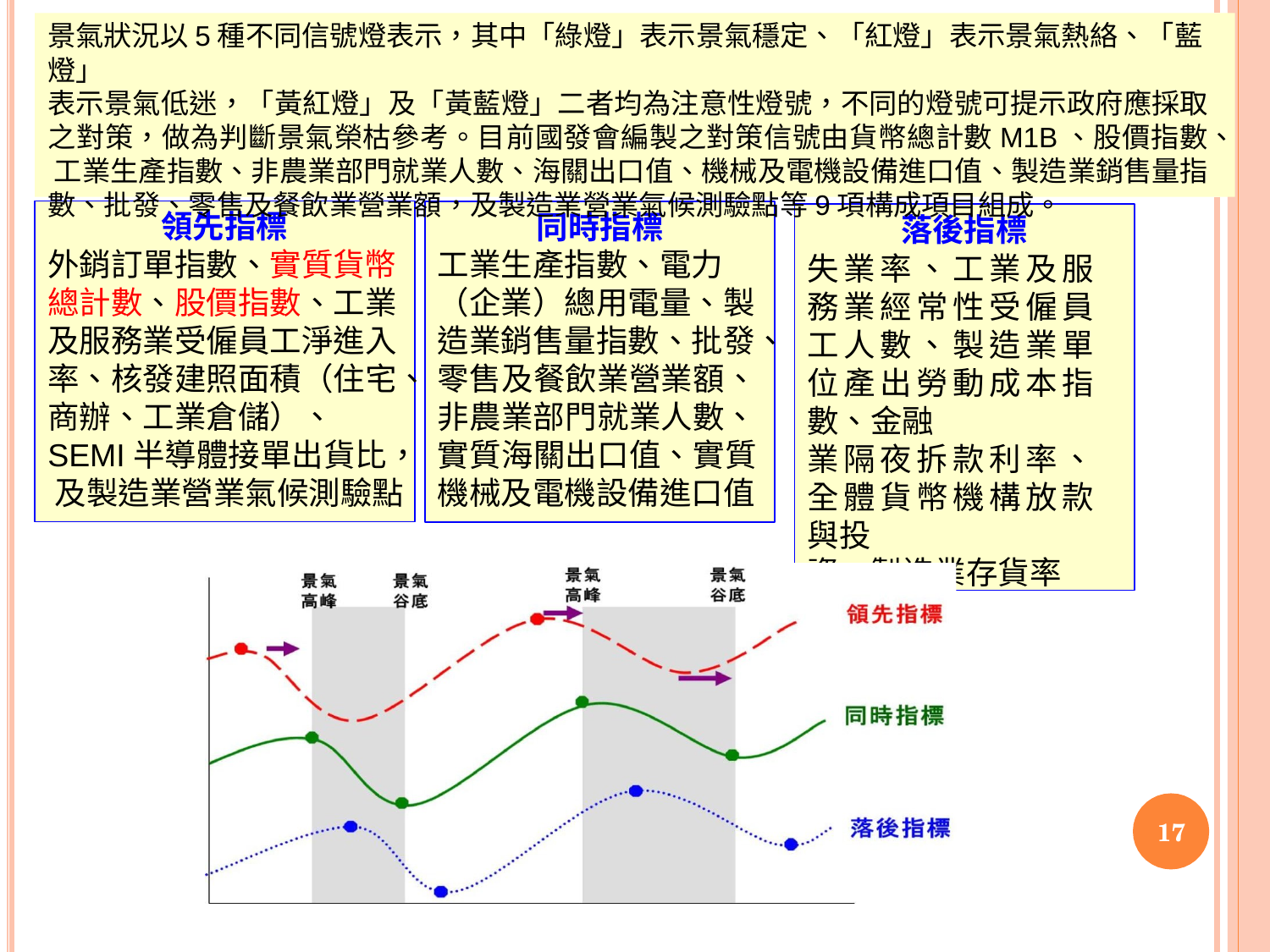

景氣狀況以5種不同信號燈表示，其中「綠燈」表示景氣穩定、「紅燈」表示景氣熱絡、「藍燈」
表示景氣低迷，「黃紅燈」及「黃藍燈」二者均為注意性燈號，不同的燈號可提示政府應採取 之對策，做為判斷景氣榮枯參考。目前國發會編製之對策信號由貨幣總計數M1B、股價指數、 工業生產指數、非農業部門就業人數、海關出口值、機械及電機設備進口值、製造業銷售量指 數、批發、零售及餐飲業營業額，及製造業營業氣候測驗點等9項構成項目組成。

落後指標
失業率、工業及服 務業經常性受僱員 工人數、製造業單 位產出勞動成本指 數、金融
業隔夜拆款利率、 全體貨幣機構放款 與投
資、製造業存貨率
領先指標
外銷訂單指數、實質貨幣
總計數、股價指數、工業 及服務業受僱員工淨進入
同時指標
工業生產指數、電力
（企業）總用電量、製
造業銷售量指數、批發、
零售及餐飲業營業額、 非農業部門就業人數、 實質海關出口值、實質 機械及電機設備進口值
率、核發建照面積（住宅、
商辦、工業倉儲）、 SEMI半導體接單出貨比， 及製造業營業氣候測驗點

17